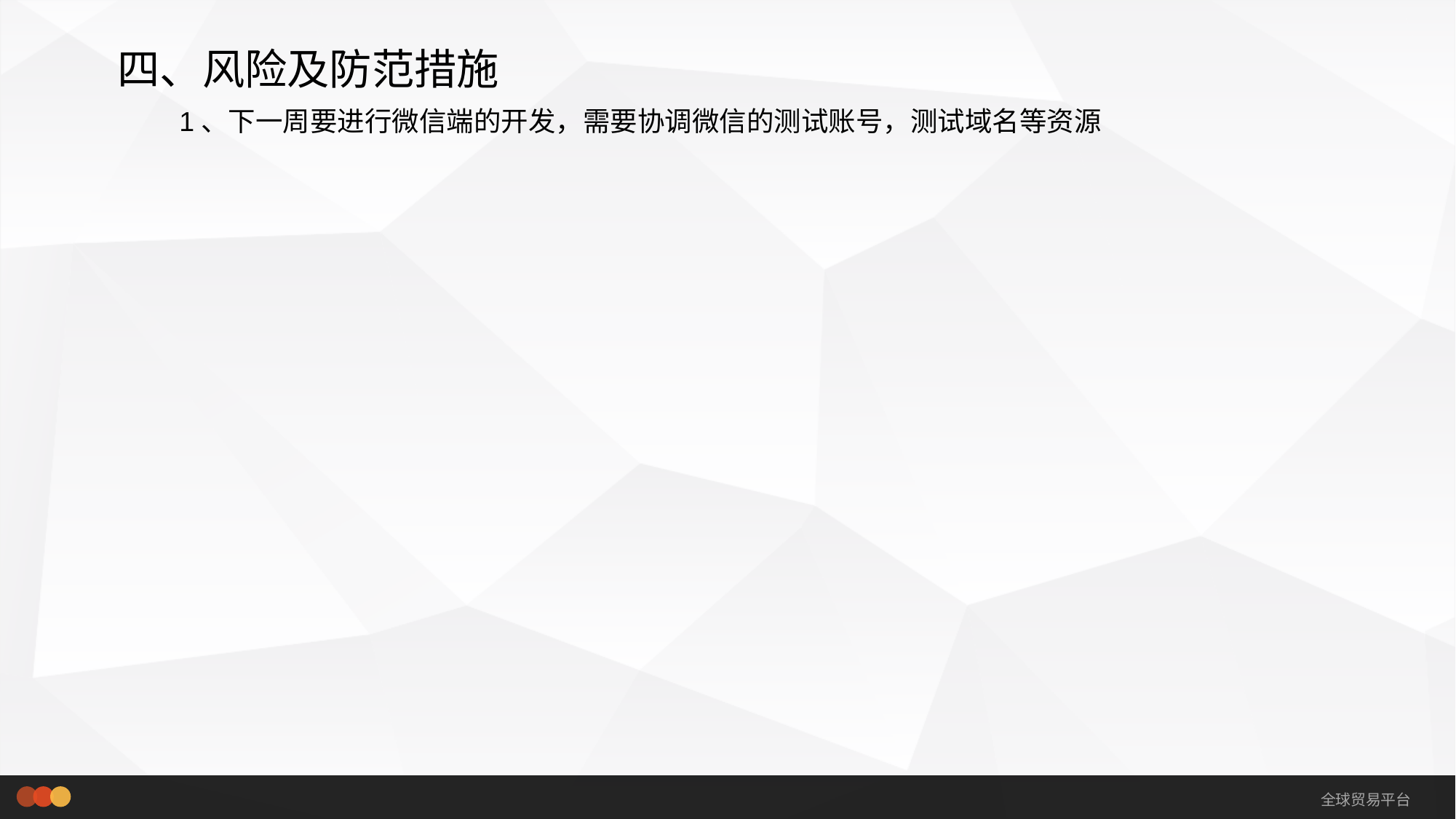

# 四、风险及防范措施
1、下一周要进行微信端的开发，需要协调微信的测试账号，测试域名等资源